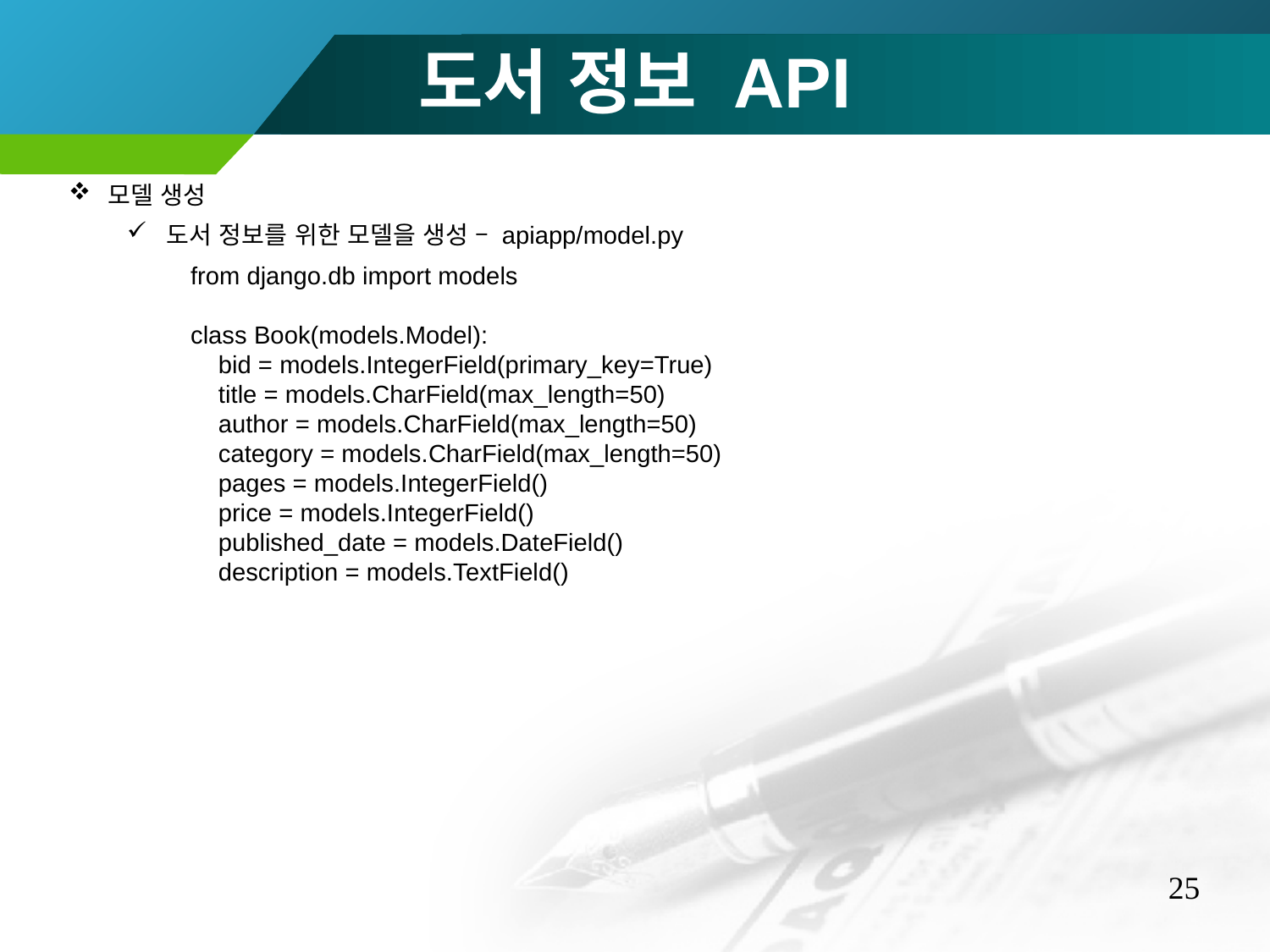

도서 정보 API
모델 생성
도서 정보를 위한 모델을 생성 – apiapp/model.py
from django.db import models

class Book(models.Model):
    bid = models.IntegerField(primary_key=True)
    title = models.CharField(max_length=50)
    author = models.CharField(max_length=50)
    category = models.CharField(max_length=50)
    pages = models.IntegerField()
    price = models.IntegerField()
    published_date = models.DateField()
    description = models.TextField()
25